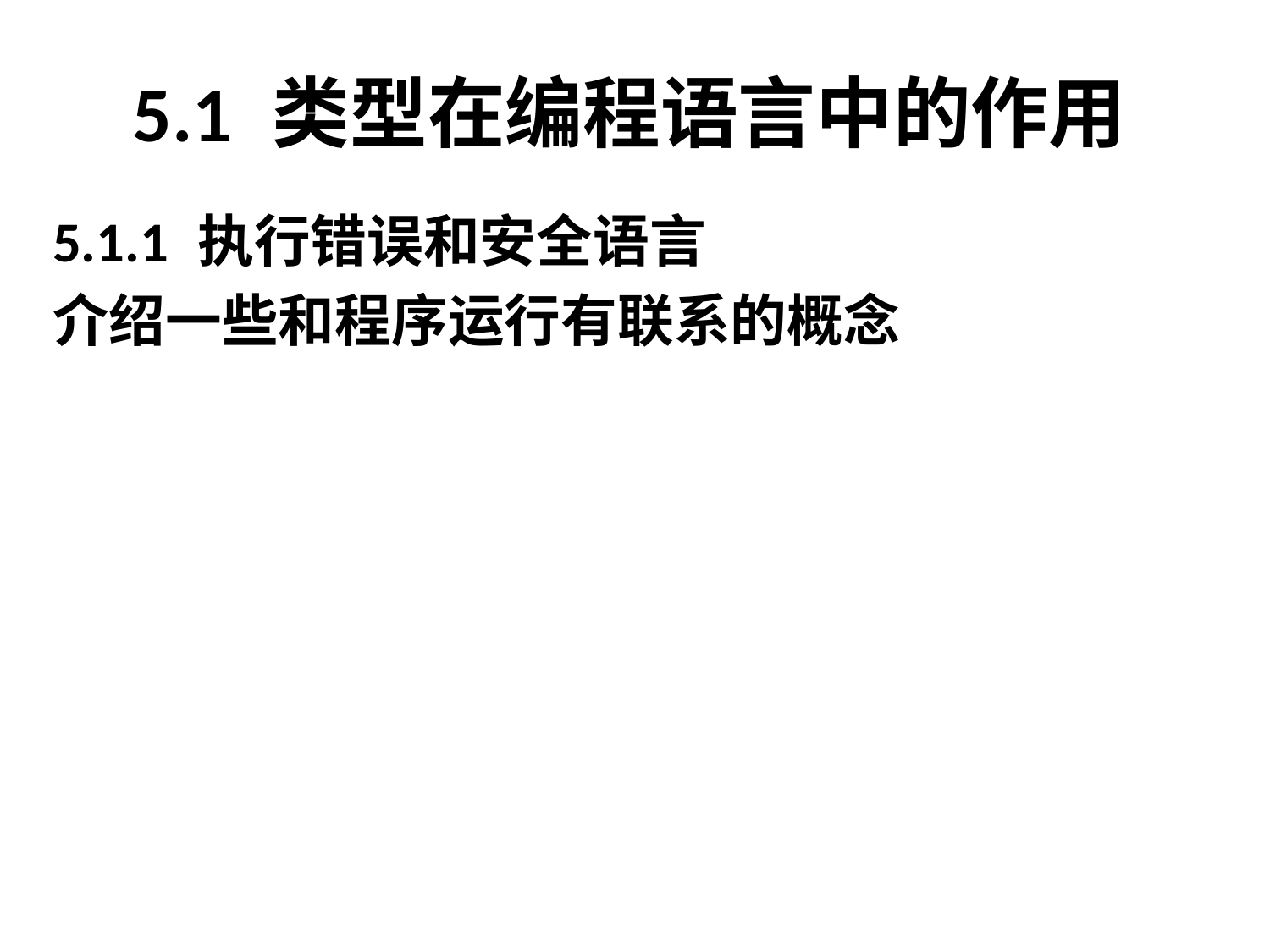

# 5.1 类型在编程语言中的作用
5.1.1 执行错误和安全语言
介绍一些和程序运行有联系的概念